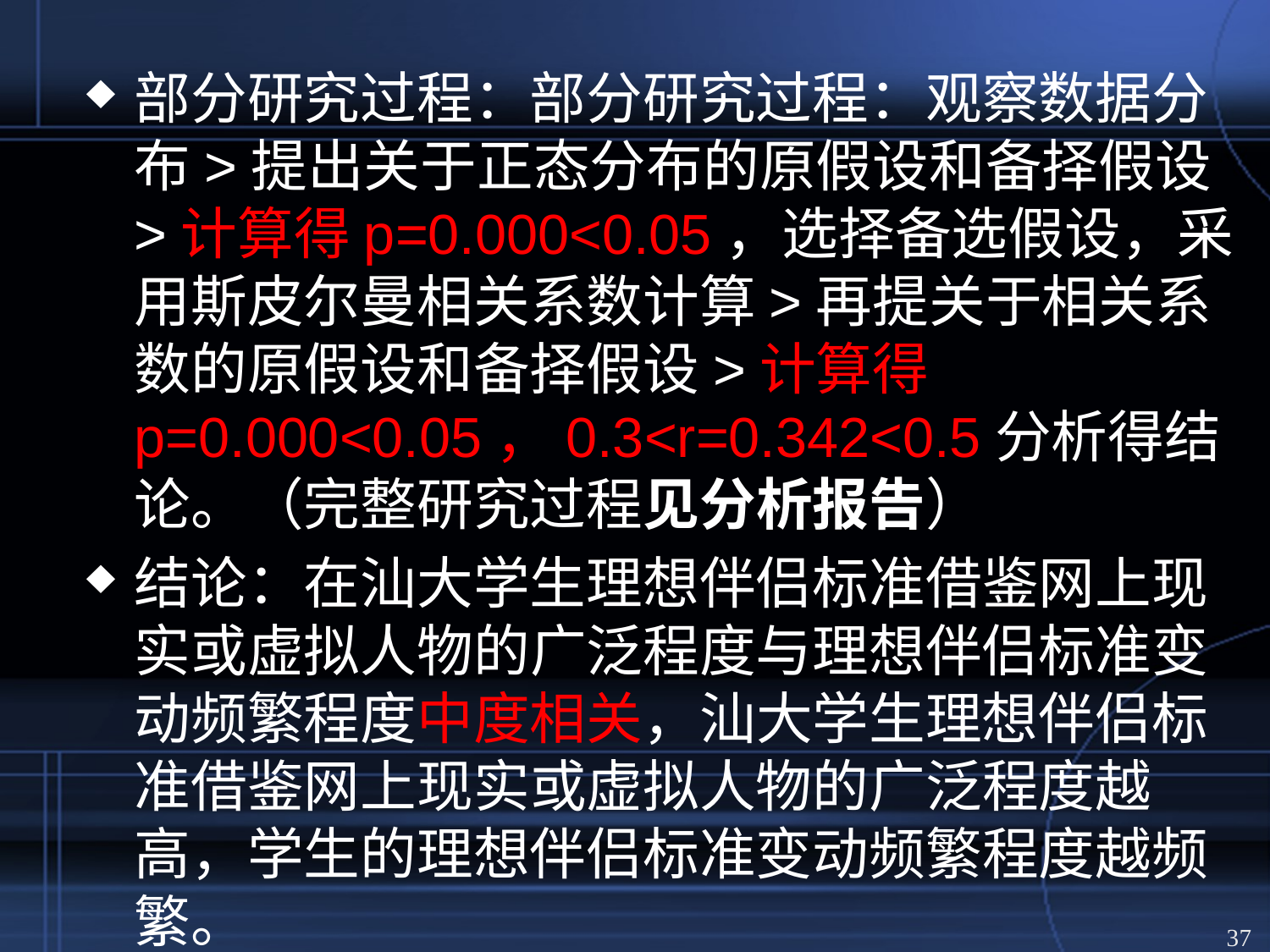

#
部分研究过程：部分研究过程：观察数据分布>提出关于正态分布的原假设和备择假设>计算得p=0.000<0.05，选择备选假设，采用斯皮尔曼相关系数计算>再提关于相关系数的原假设和备择假设>计算得p=0.000<0.05，0.3<r=0.342<0.5分析得结论。（完整研究过程见分析报告）
结论：在汕大学生理想伴侣标准借鉴网上现实或虚拟人物的广泛程度与理想伴侣标准变动频繁程度中度相关，汕大学生理想伴侣标准借鉴网上现实或虚拟人物的广泛程度越高，学生的理想伴侣标准变动频繁程度越频繁。

37